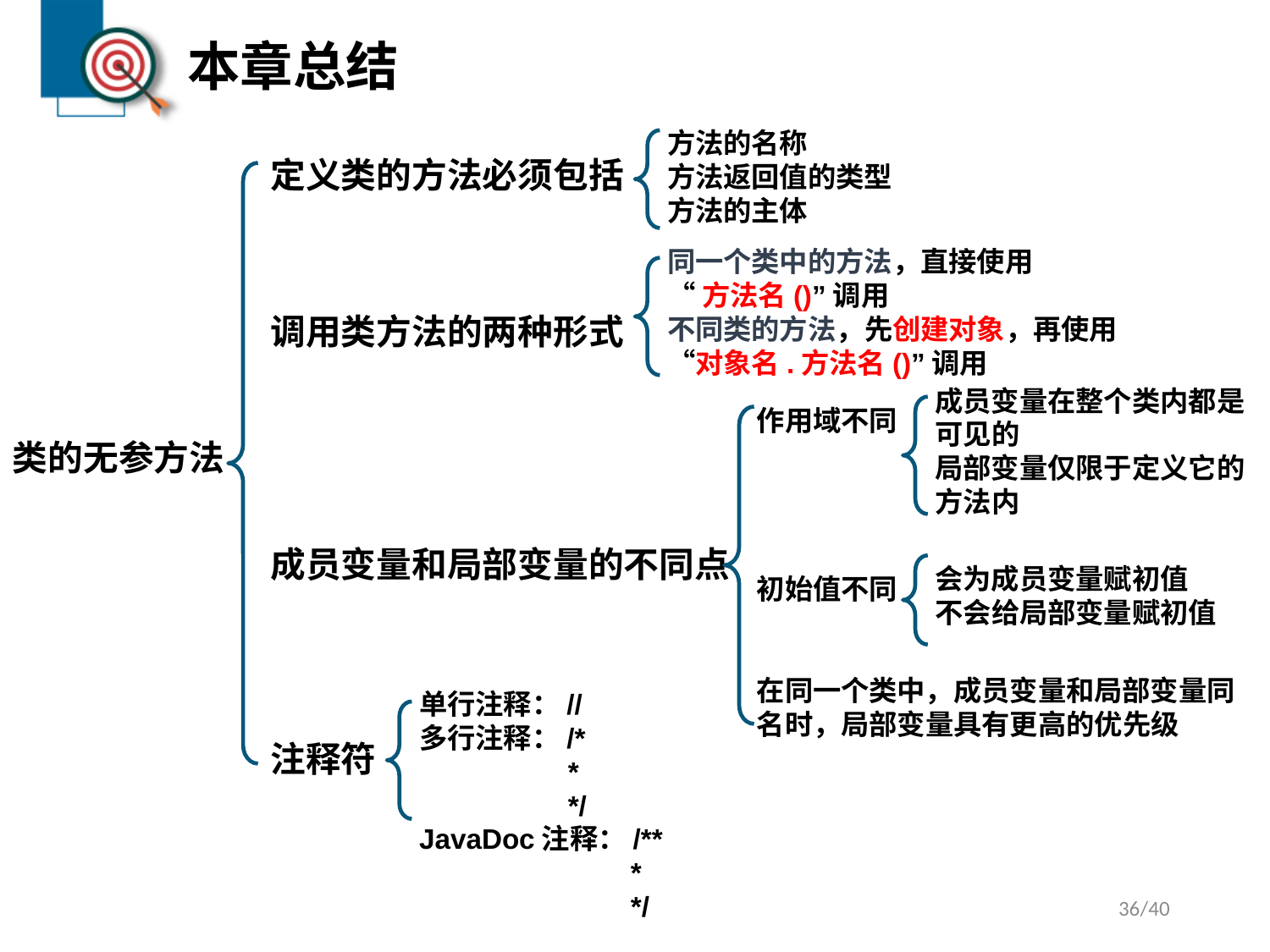

# 本章总结
方法的名称
方法返回值的类型
方法的主体

定义类的方法必须包括

调用类方法的两种形式

成员变量和局部变量的不同点

注释符

同一个类中的方法，直接使用
“方法名()”调用
不同类的方法，先创建对象，再使用“对象名.方法名()”调用

成员变量在整个类内都是可见的
局部变量仅限于定义它的方法内
作用域不同

初始值不同

在同一个类中，成员变量和局部变量同名时，局部变量具有更高的优先级

类的无参方法

会为成员变量赋初值
不会给局部变量赋初值
单行注释：//
多行注释：/*
                   *
                   */
JavaDoc注释：/**
                           *
                           */

36/40